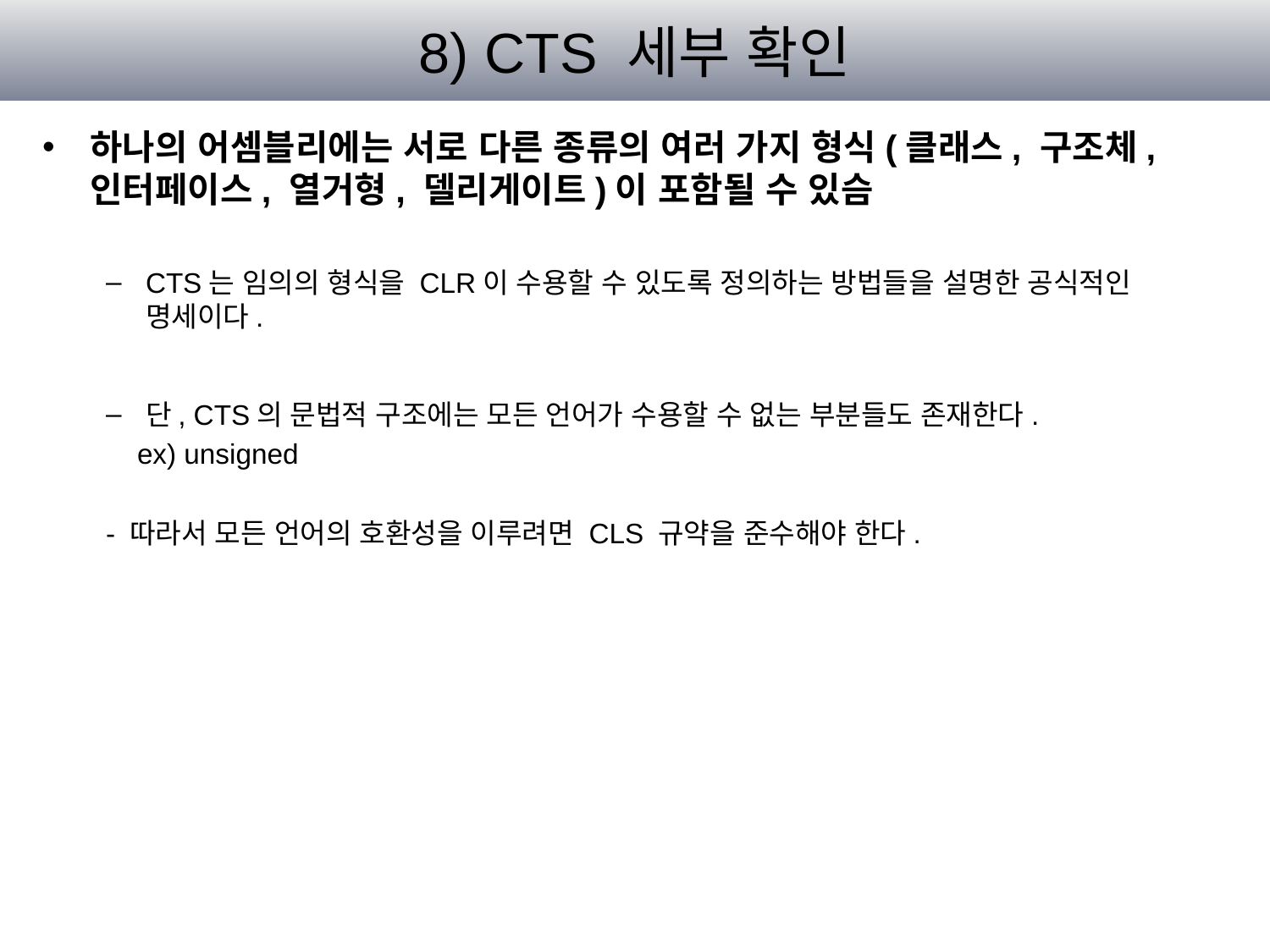

# 8) CTS 세부 확인
하나의 어셈블리에는 서로 다른 종류의 여러 가지 형식(클래스, 구조체, 인터페이스, 열거형, 델리게이트)이 포함될 수 있슴

CTS는 임의의 형식을 CLR이 수용할 수 있도록 정의하는 방법들을 설명한 공식적인 명세이다.

단, CTS의 문법적 구조에는 모든 언어가 수용할 수 없는 부분들도 존재한다.
    ex) unsigned

- 따라서 모든 언어의 호환성을 이루려면 CLS 규약을 준수해야 한다.